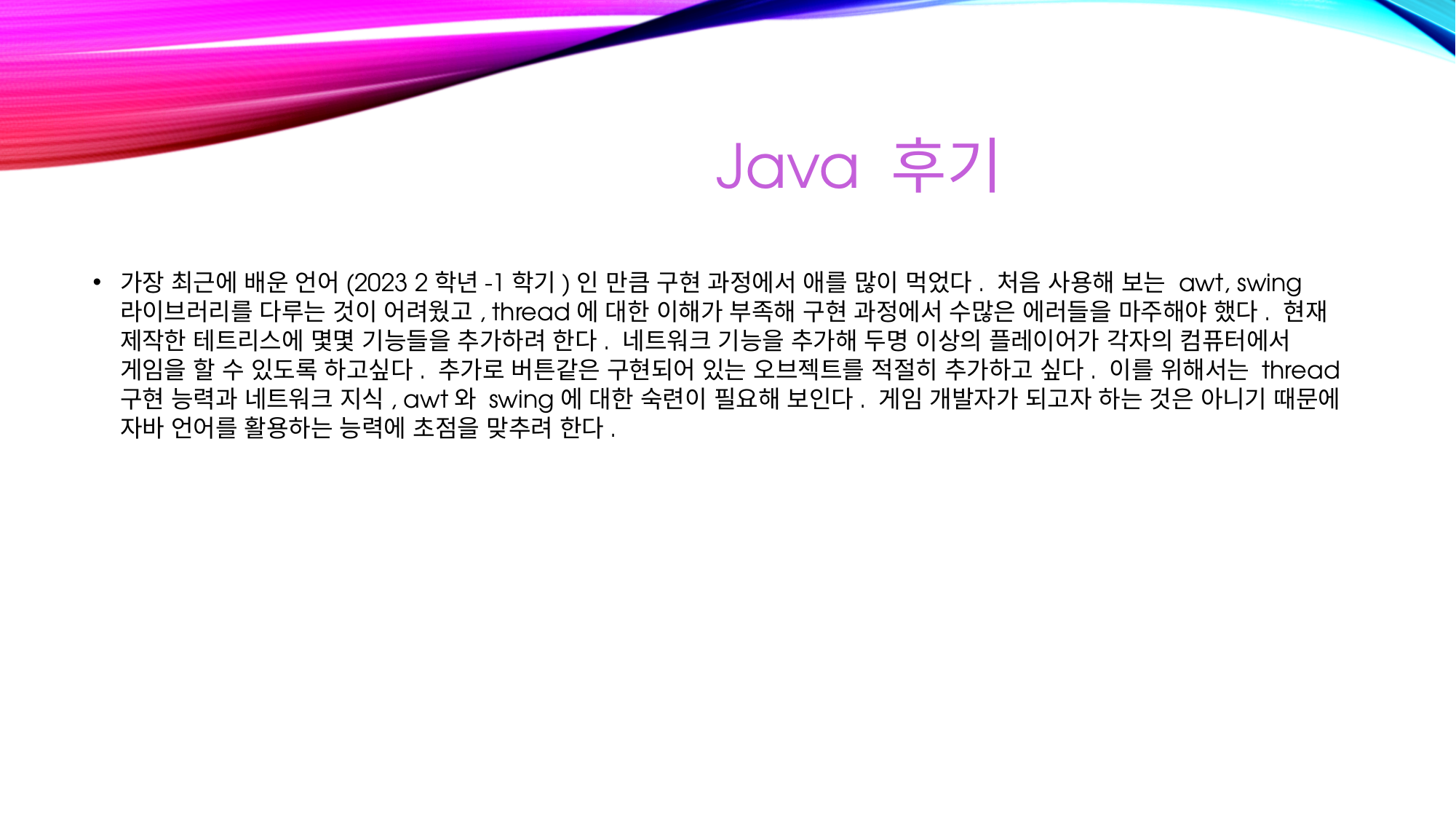

# Java 후기
가장 최근에 배운 언어(2023 2학년-1학기)인 만큼 구현 과정에서 애를 많이 먹었다. 처음 사용해 보는 awt, swing 라이브러리를 다루는 것이 어려웠고, thread에 대한 이해가 부족해 구현 과정에서 수많은 에러들을 마주해야 했다. 현재 제작한 테트리스에 몇몇 기능들을 추가하려 한다. 네트워크 기능을 추가해 두명 이상의 플레이어가 각자의 컴퓨터에서 게임을 할 수 있도록 하고싶다. 추가로 버튼같은 구현되어 있는 오브젝트를 적절히 추가하고 싶다. 이를 위해서는 thread구현 능력과 네트워크 지식, awt와 swing에 대한 숙련이 필요해 보인다. 게임 개발자가 되고자 하는 것은 아니기 때문에 자바 언어를 활용하는 능력에 초점을 맞추려 한다.